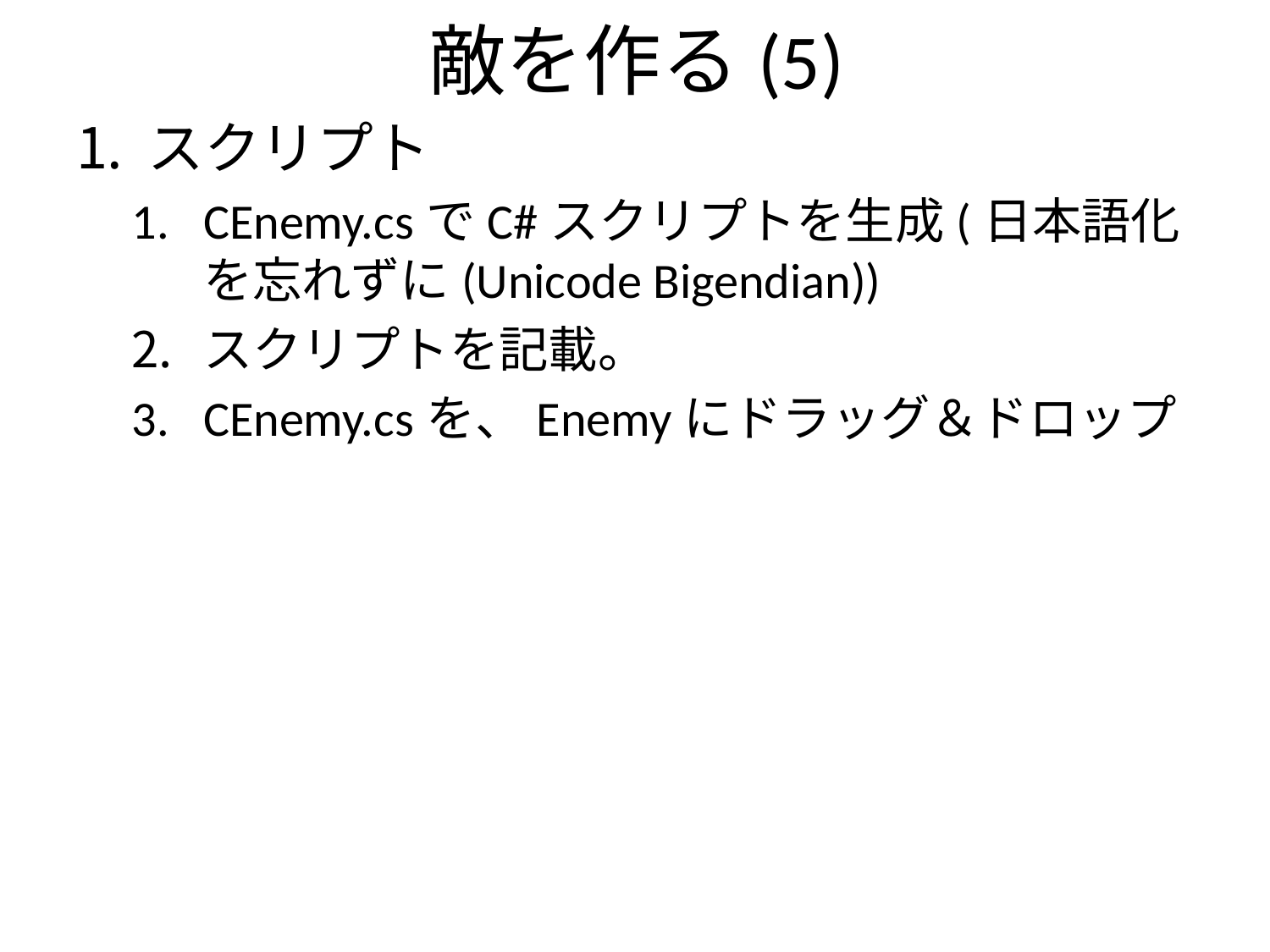

# 敵を作る(5)
スクリプト
CEnemy.csでC#スクリプトを生成(日本語化を忘れずに(Unicode Bigendian))
スクリプトを記載。
CEnemy.csを、Enemyにドラッグ＆ドロップ